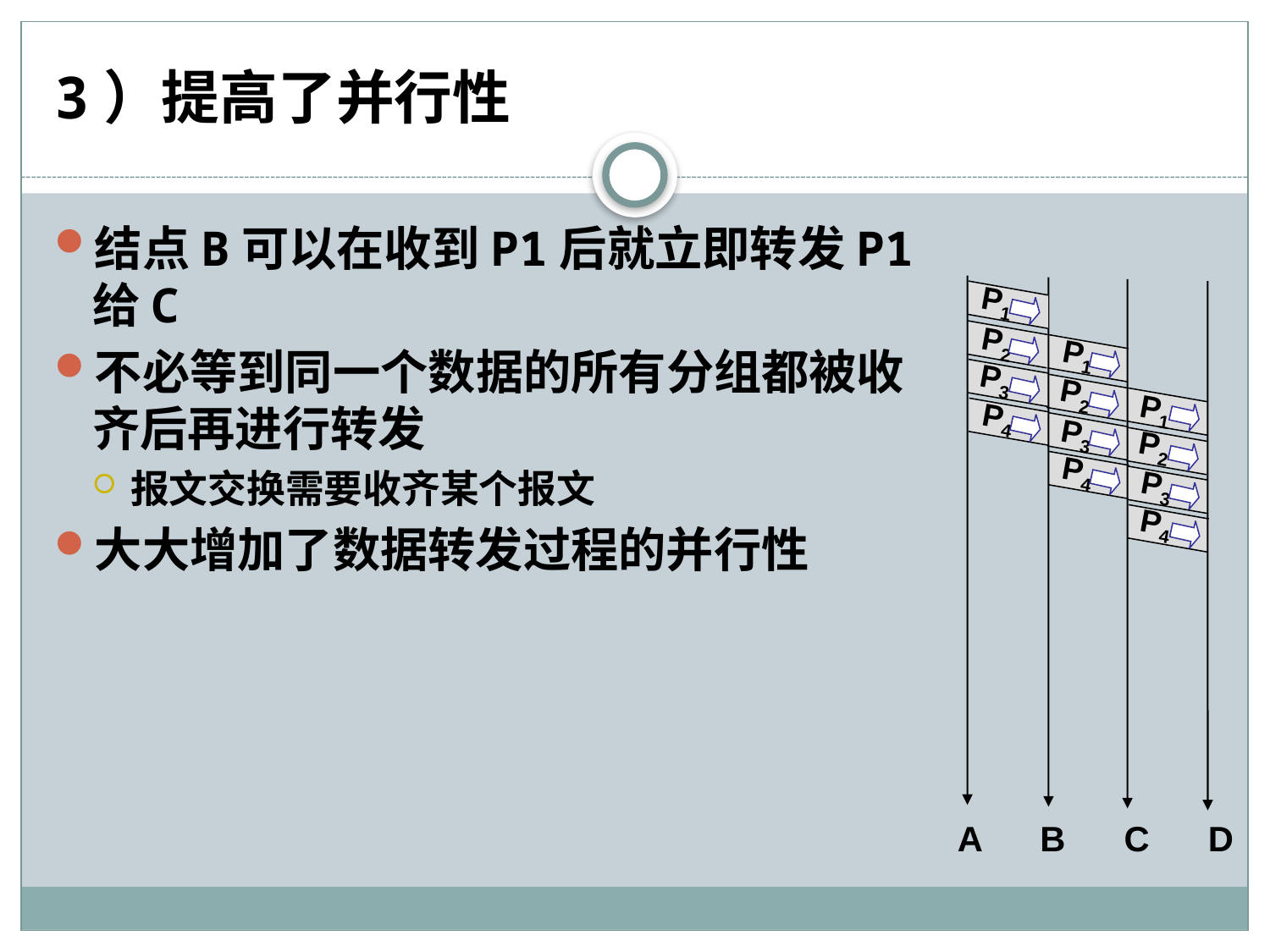

# 3）提高了并行性
结点B可以在收到P1后就立即转发P1给C
不必等到同一个数据的所有分组都被收齐后再进行转发
报文交换需要收齐某个报文
大大增加了数据转发过程的并行性

P1

P2

P1

P3

P2

P1

P4

P3

P2

P4

P3

P4

A      B      C      D